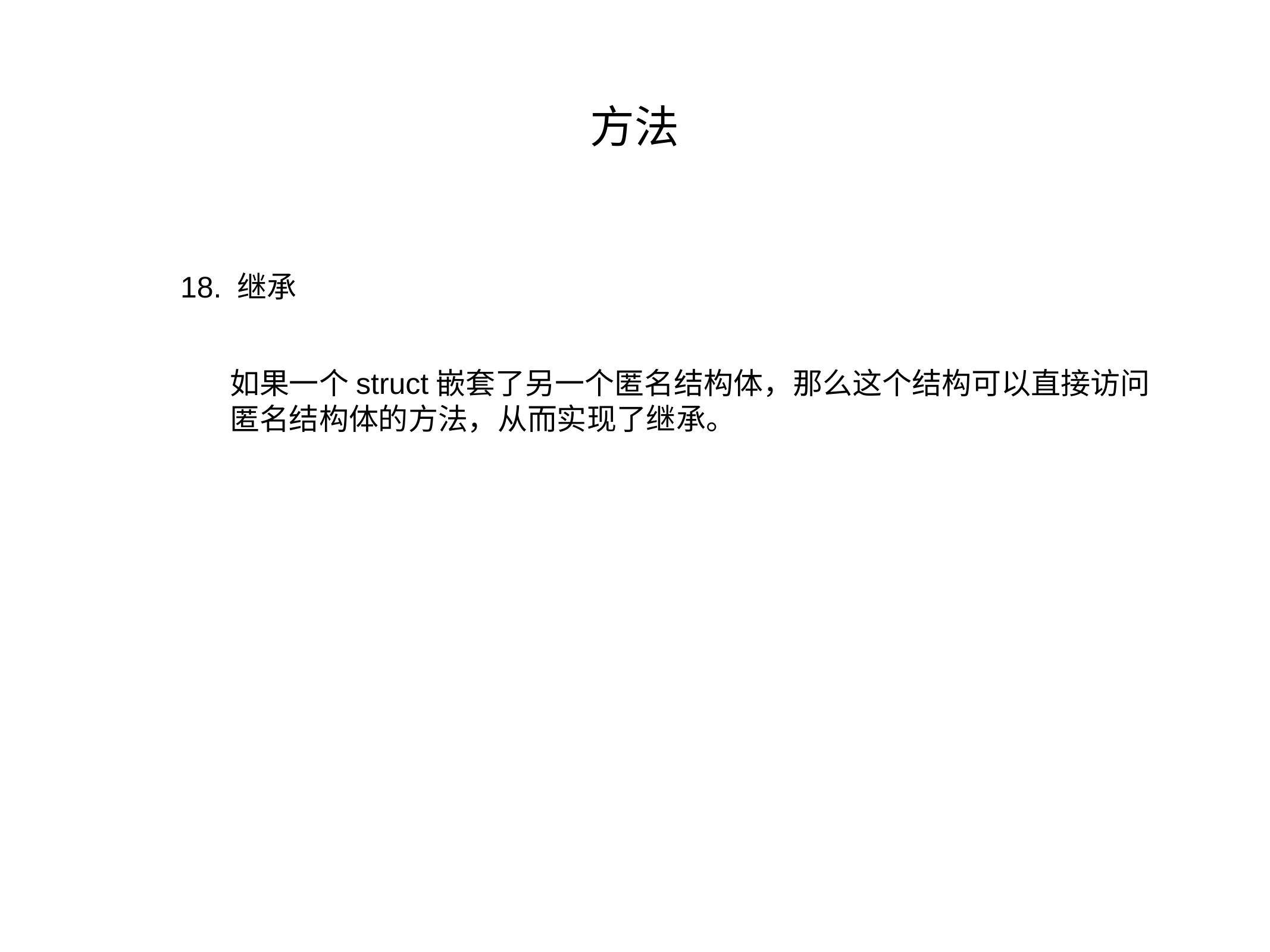

方法
18. 继承

如果一个struct嵌套了另一个匿名结构体，那么这个结构可以直接访问
匿名结构体的方法，从而实现了继承。